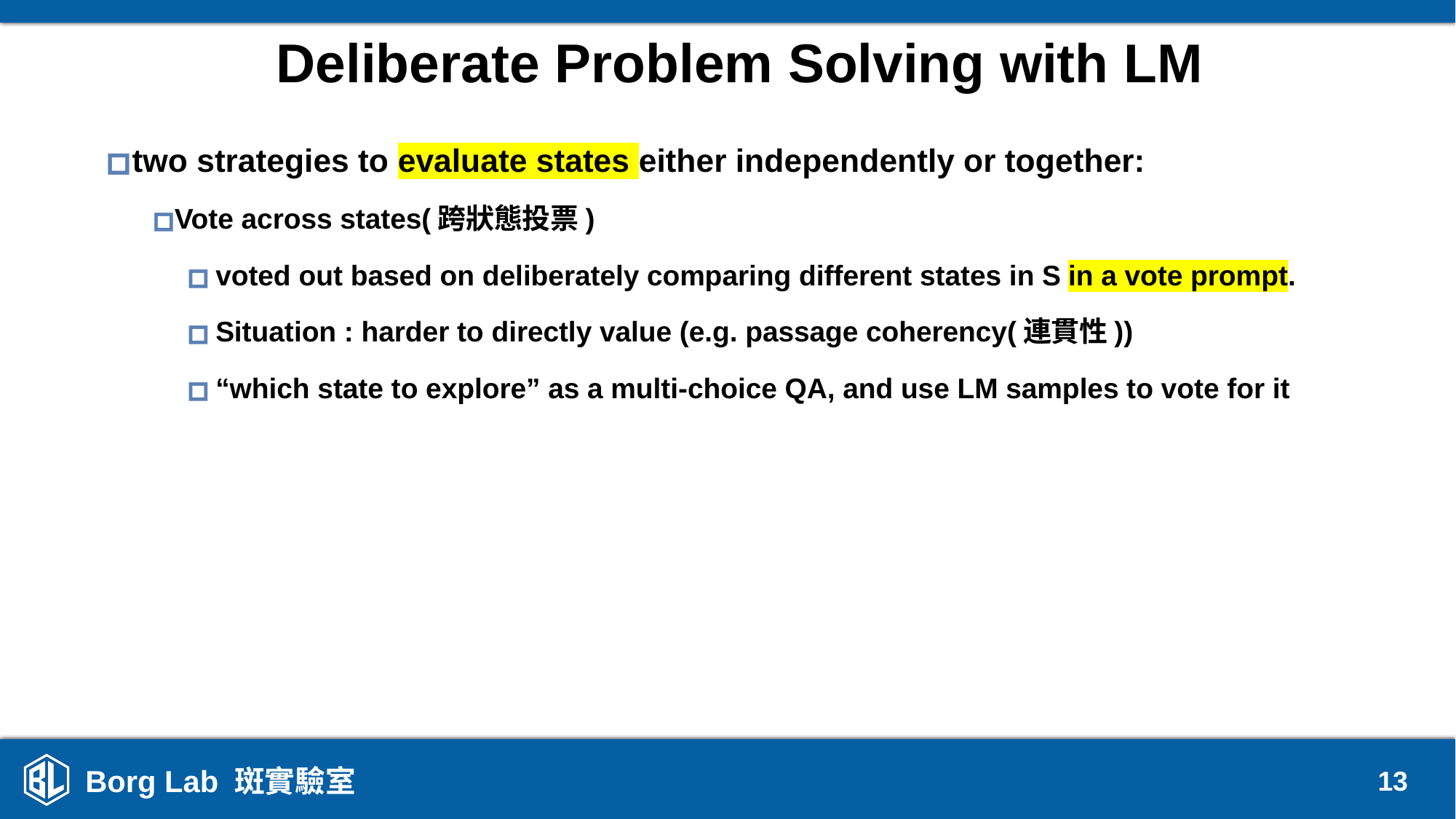

# Deliberate Problem Solving with LM
two strategies to evaluate states either independently or together:
Vote across states(跨狀態投票)
voted out based on deliberately comparing different states in S in a vote prompt.
Situation : harder to directly value (e.g. passage coherency(連貫性))
“which state to explore” as a multi-choice QA, and use LM samples to vote for it

13